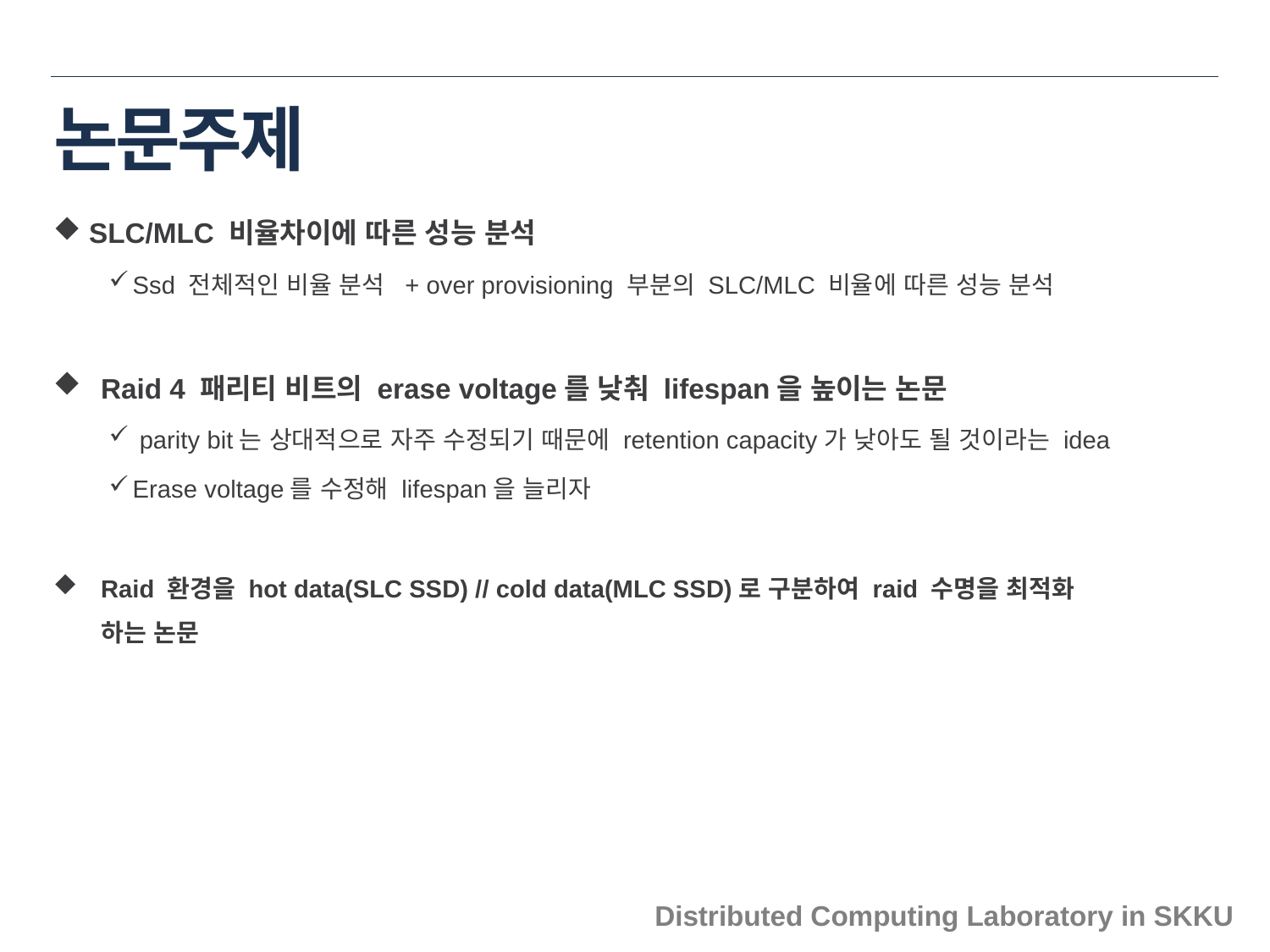

# 논문주제
 SLC/MLC 비율차이에 따른 성능 분석
Ssd 전체적인 비율 분석  + over provisioning 부분의 SLC/MLC 비율에 따른 성능 분석

Raid 4 패리티 비트의 erase voltage를 낮춰 lifespan을 높이는 논문
 parity bit는 상대적으로 자주 수정되기 때문에 retention capacity가 낮아도 될 것이라는 idea
Erase voltage를 수정해 lifespan을 늘리자

Raid 환경을 hot data(SLC SSD) // cold data(MLC SSD)로 구분하여 raid 수명을 최적화 하는 논문

Distributed Computing Laboratory in SKKU